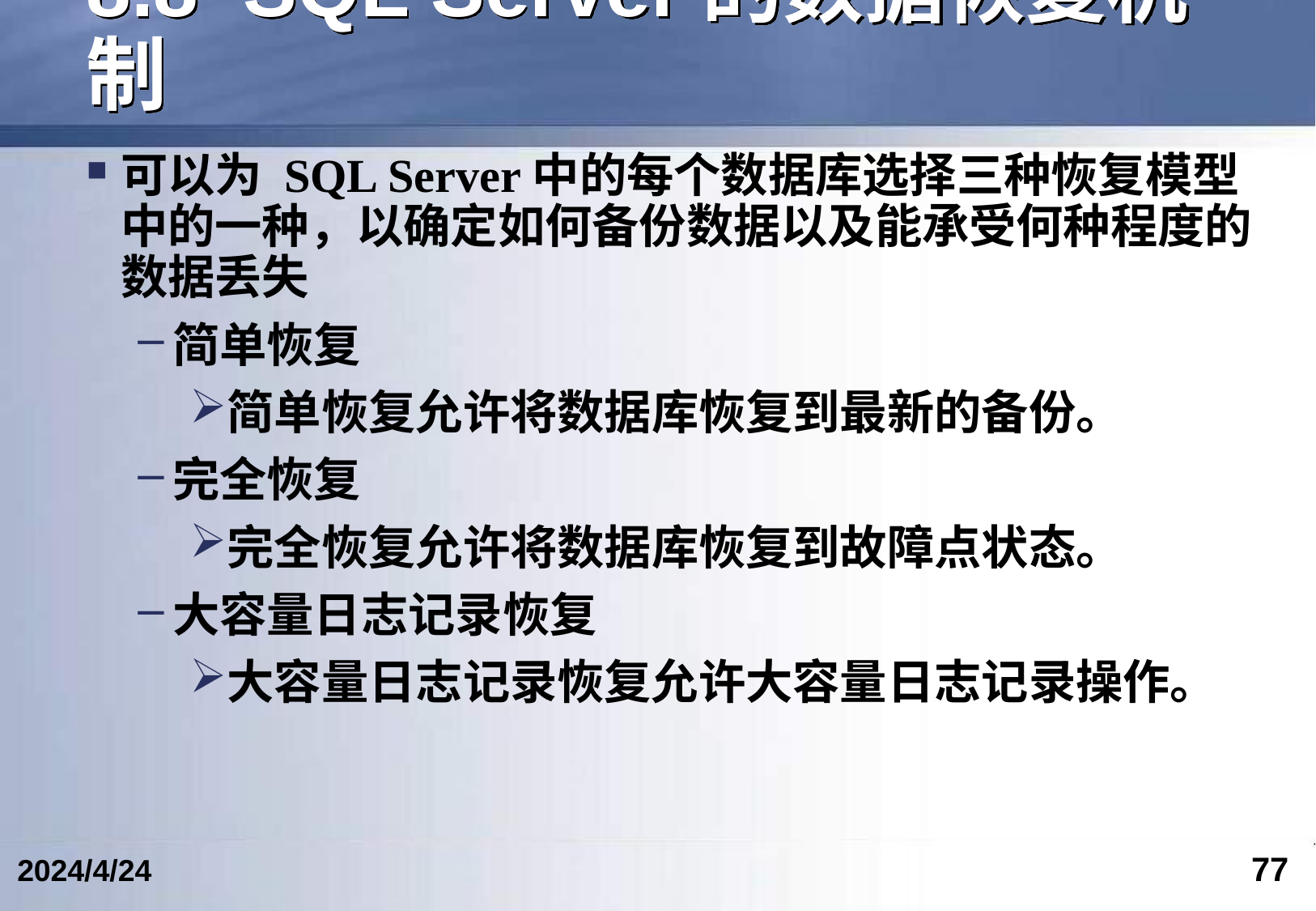

# 8.8  SQL Server的数据恢复机制
可以为 SQL Server中的每个数据库选择三种恢复模型中的一种，以确定如何备份数据以及能承受何种程度的数据丢失
简单恢复
简单恢复允许将数据库恢复到最新的备份。
完全恢复
完全恢复允许将数据库恢复到故障点状态。
大容量日志记录恢复
大容量日志记录恢复允许大容量日志记录操作。
77
2024/4/24